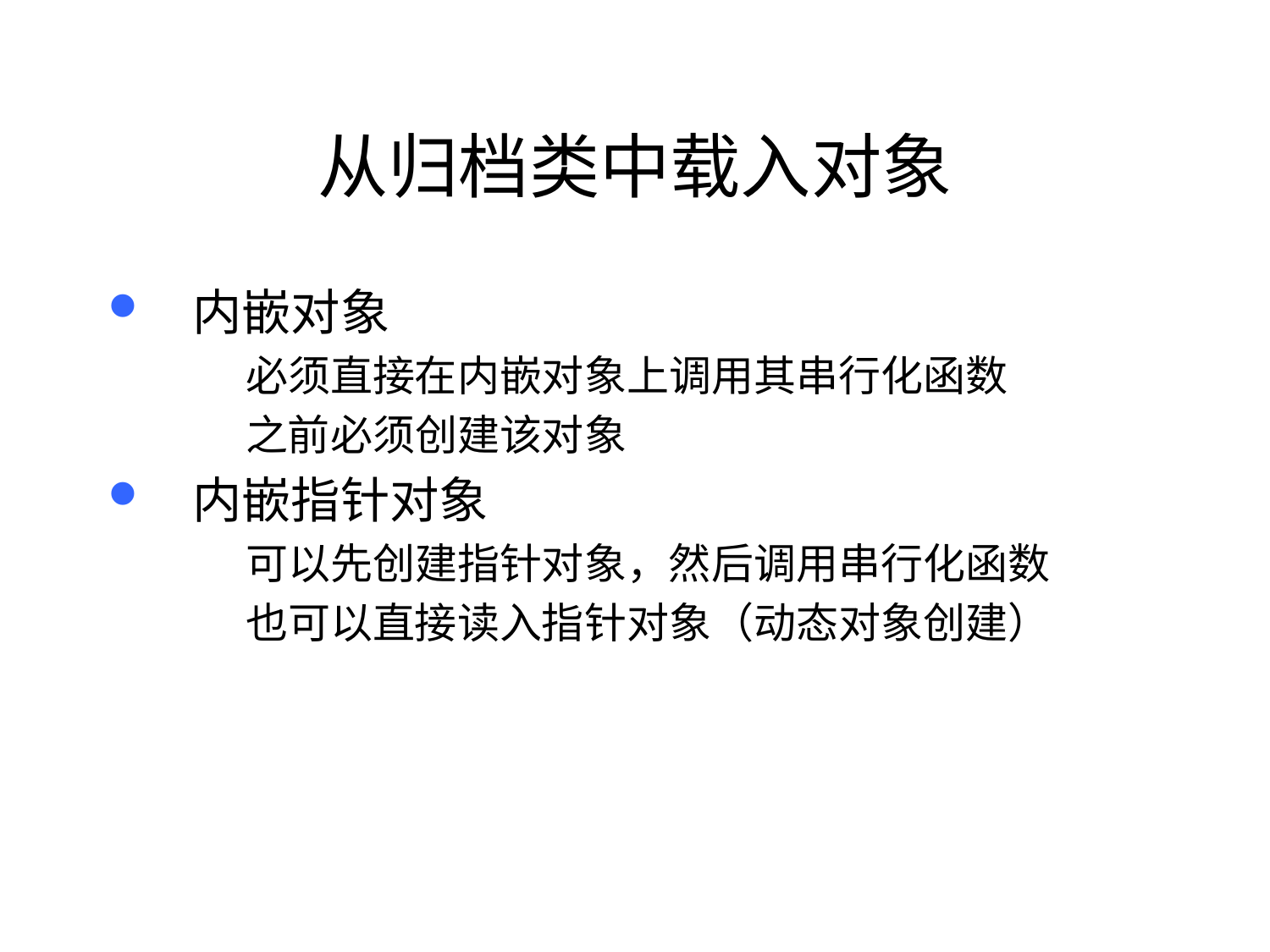

# 从归档类中载入对象
内嵌对象
必须直接在内嵌对象上调用其串行化函数
之前必须创建该对象
内嵌指针对象
可以先创建指针对象，然后调用串行化函数
也可以直接读入指针对象（动态对象创建）
122